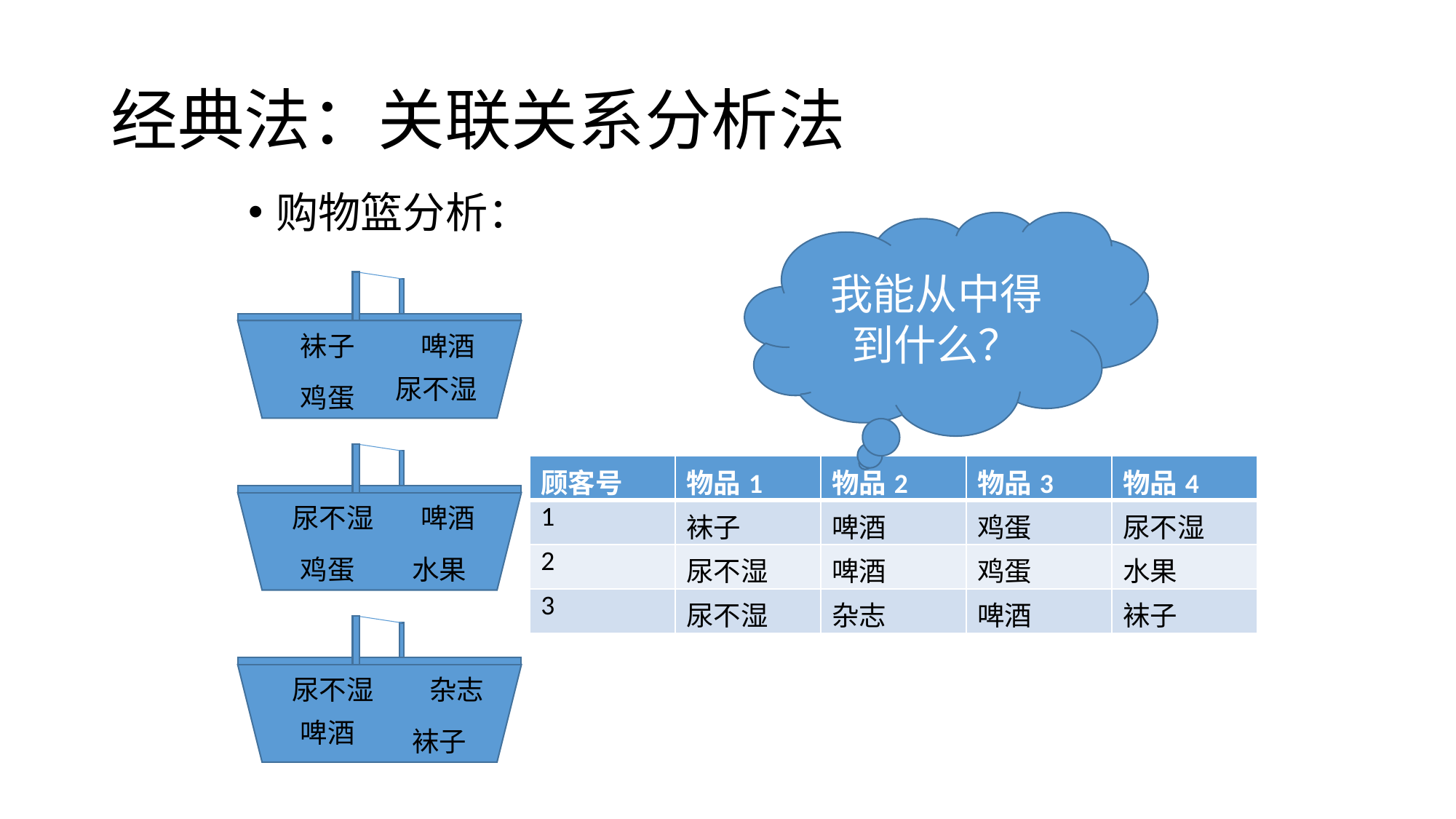

# 经典法：关联关系分析法
购物篮分析：
我能从中得到什么？

袜子
啤酒
尿不湿
鸡蛋

尿不湿
啤酒
鸡蛋
水果
| 顾客号 | 物品1 | 物品2 | 物品3 | 物品4 |
| --- | --- | --- | --- | --- |
| 1 | 袜子 | 啤酒 | 鸡蛋 | 尿不湿 |
| 2 | 尿不湿 | 啤酒 | 鸡蛋 | 水果 |
| 3 | 尿不湿 | 杂志 | 啤酒 | 袜子 |

尿不湿
杂志
啤酒
袜子